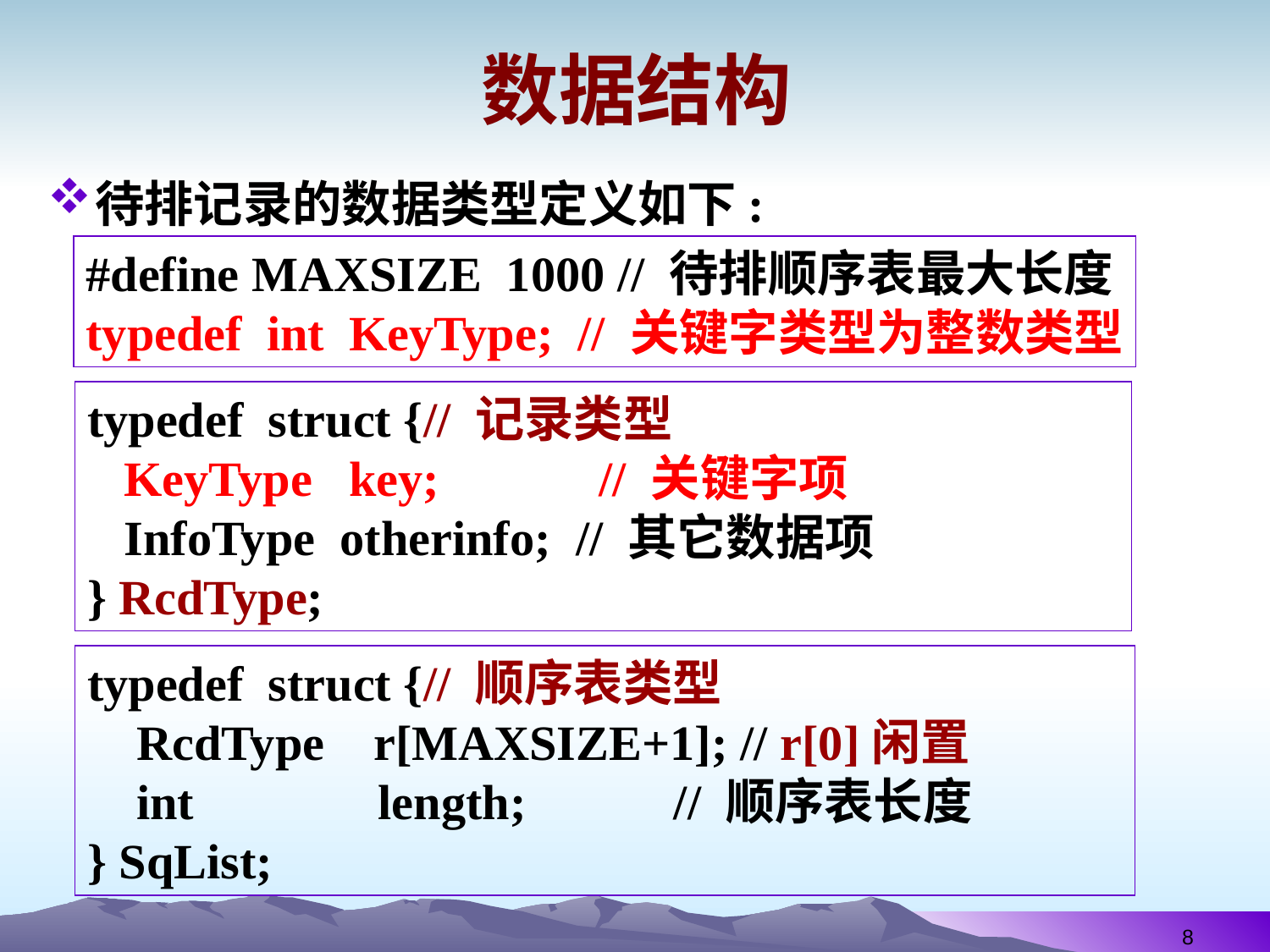

# 数据结构
待排记录的数据类型定义如下:

#define MAXSIZE  1000 // 待排顺序表最大长度
typedef  int  KeyType;  // 关键字类型为整数类型
typedef  struct {// 记录类型
   KeyType   key;             // 关键字项
   InfoType  otherinfo;  // 其它数据项
} RcdType;
typedef  struct {// 顺序表类型
    RcdType    r[MAXSIZE+1]; // r[0]闲置
    int               length;            // 顺序表长度
} SqList;
8